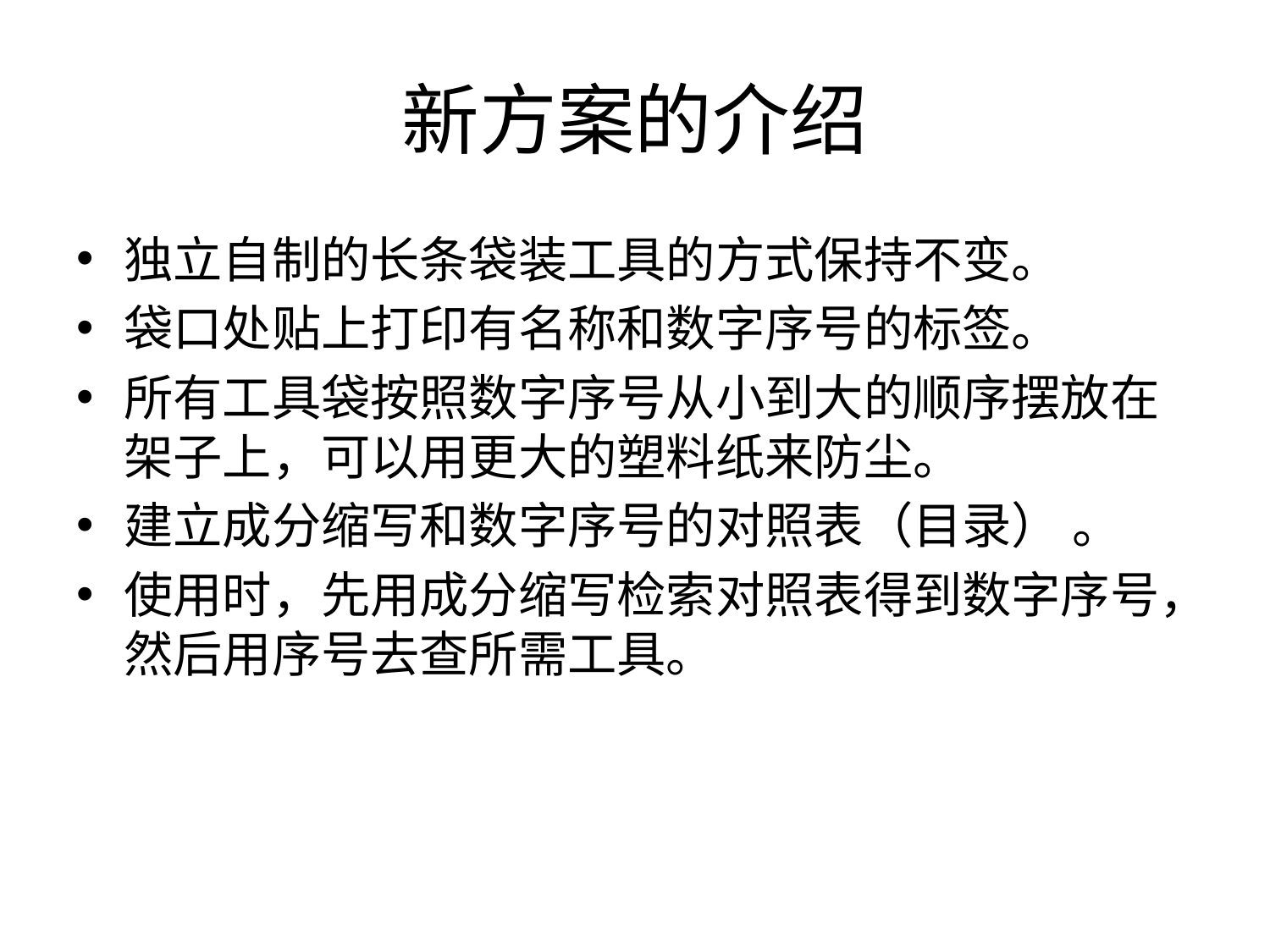

# 新方案的介绍
独立自制的长条袋装工具的方式保持不变。
袋口处贴上打印有名称和数字序号的标签。
所有工具袋按照数字序号从小到大的顺序摆放在架子上，可以用更大的塑料纸来防尘。
建立成分缩写和数字序号的对照表（目录） 。
使用时，先用成分缩写检索对照表得到数字序号，然后用序号去查所需工具。